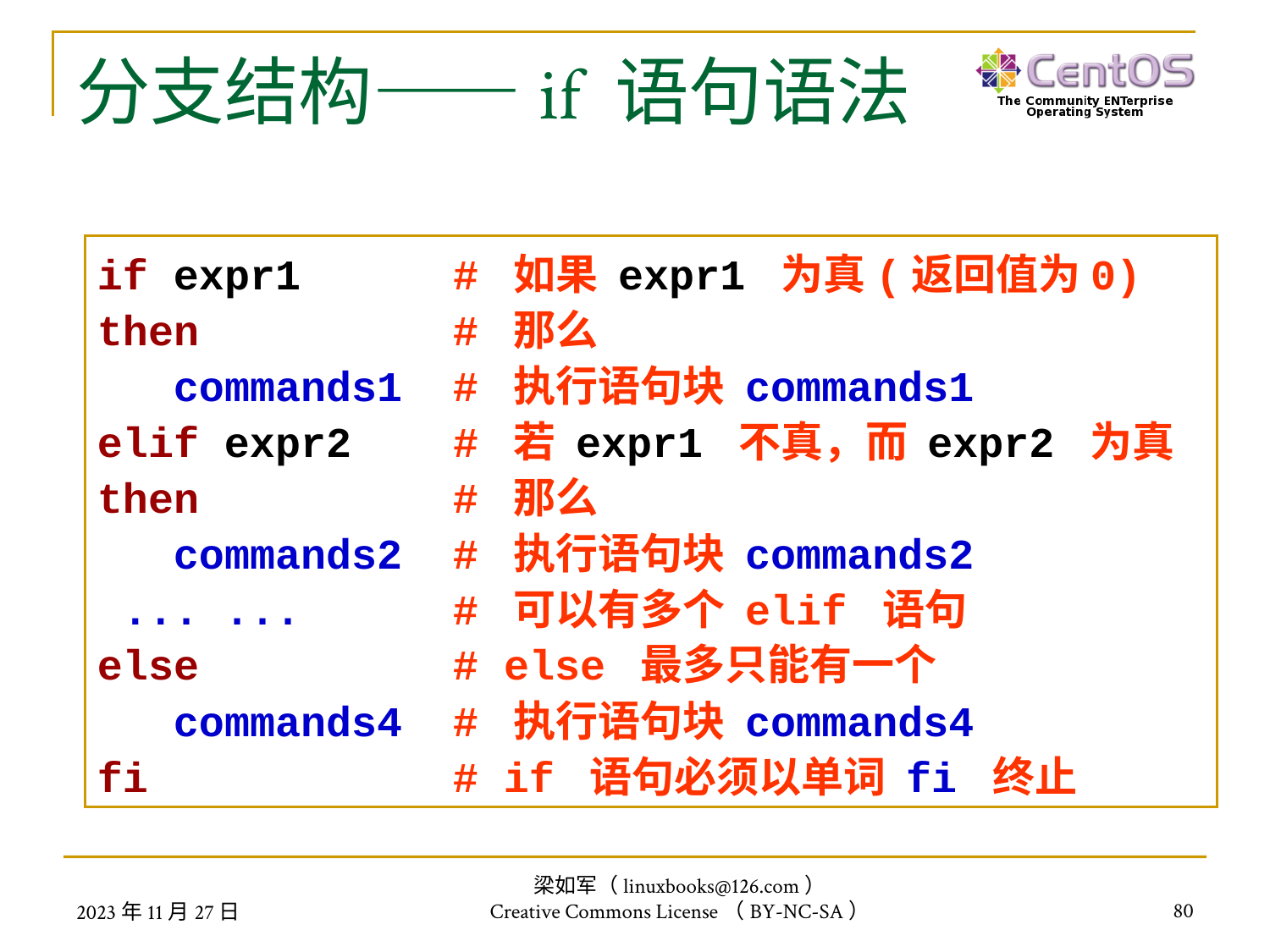

# 分支结构——if 语句语法
if expr1      # 如果 expr1 为真(返回值为0)
then          # 那么
   commands1  # 执行语句块 commands1
elif expr2    # 若 expr1 不真，而 expr2 为真
then          # 那么
   commands2  # 执行语句块 commands2
 ... ...      # 可以有多个 elif 语句
else          # else 最多只能有一个
   commands4  # 执行语句块 commands4
fi            # if 语句必须以单词 fi 终止
梁如军（linuxbooks@126.com）
Creative Commons License（BY-NC-SA）
2023年11月27日
80